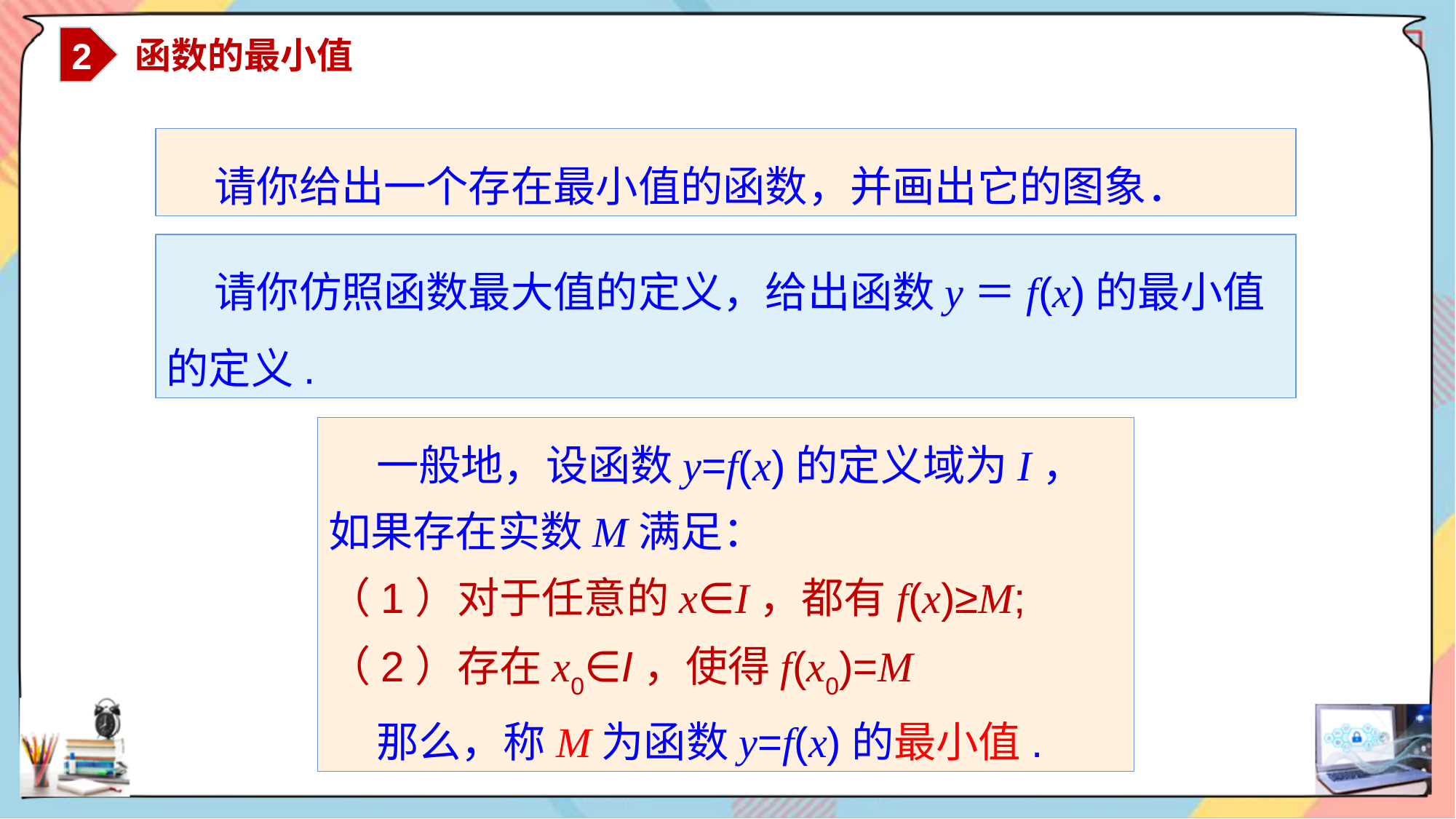

2
 函数的最小值
    请你给出一个存在最小值的函数，并画出它的图象．
    请你仿照函数最大值的定义，给出函数y＝f(x)的最小值的定义.
    一般地，设函数y=f(x)的定义域为I，
如果存在实数M满足：
（1）对于任意的x∈I，都有f(x)≥M;
（2）存在x0∈I，使得f(x0)=M
    那么，称M为函数y=f(x)的最小值.